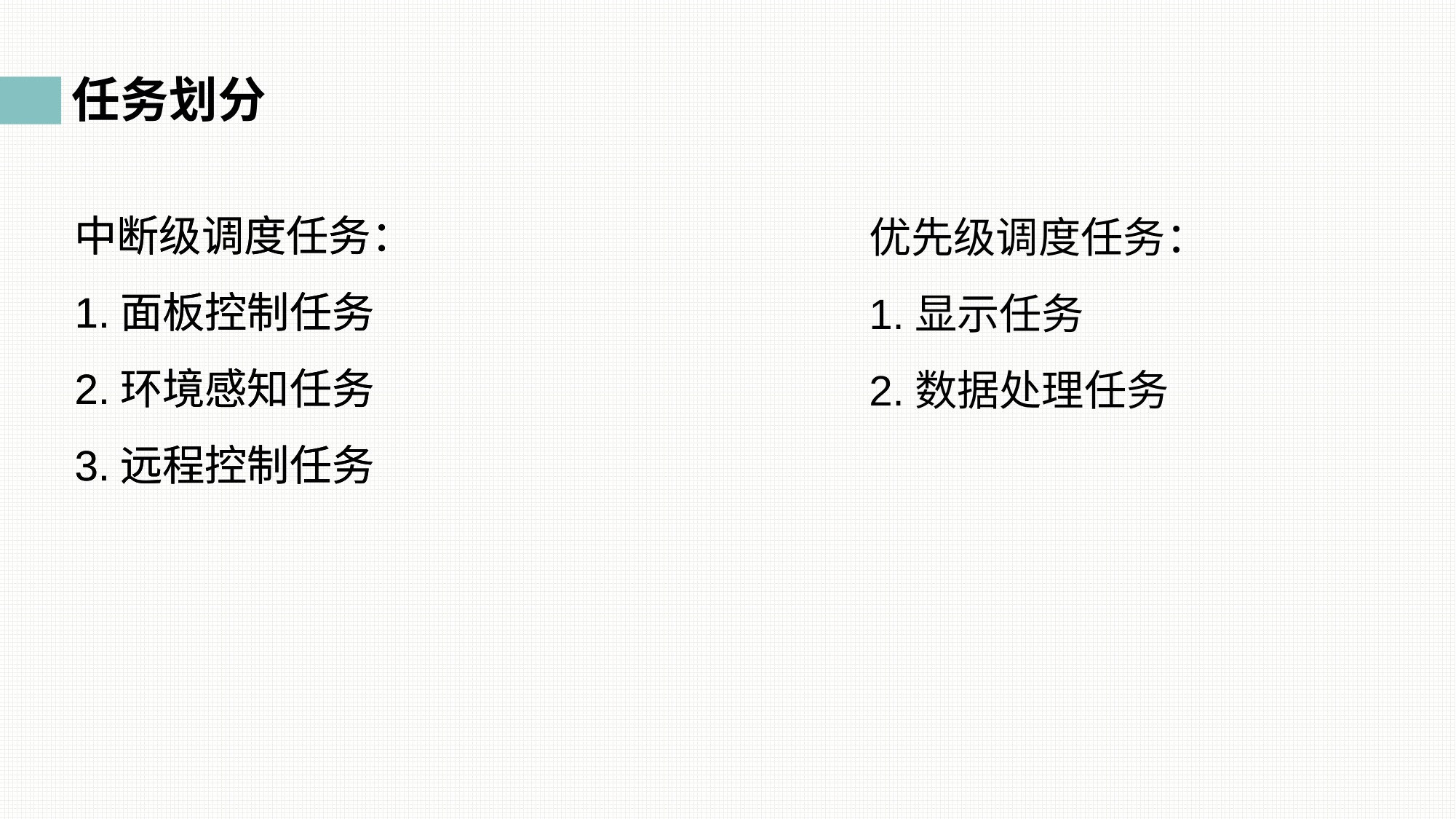

任务划分

中断级调度任务：
1.面板控制任务
2.环境感知任务
3.远程控制任务
中断级调度任务：
1.面板控制任务
2.环境感知任务
3.远程控制任务
优先级调度任务：
1.显示任务
2.数据处理任务